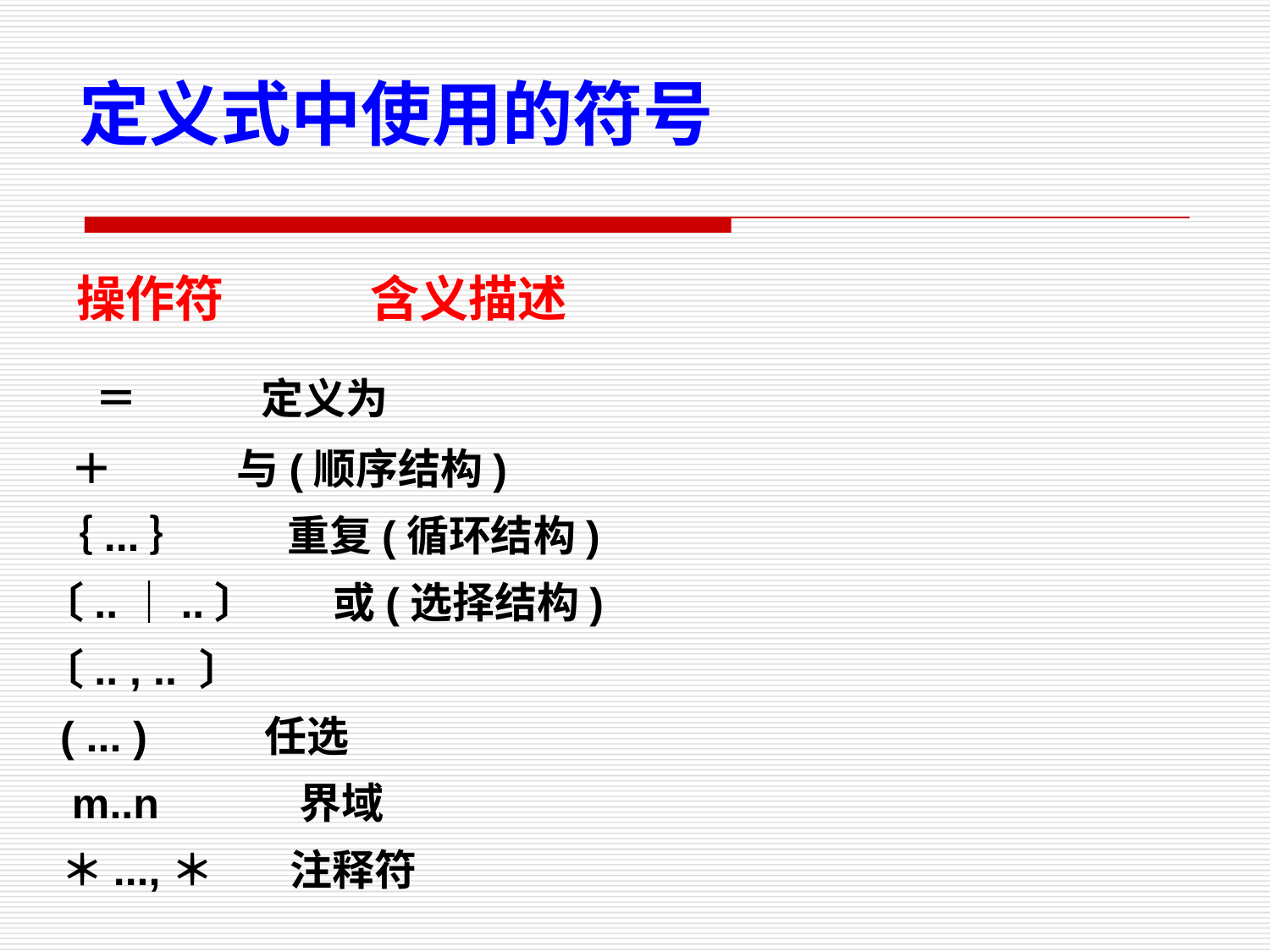

定义式中使用的符号
   操作符             含义描述
     ＝             定义为
     ＋             与(顺序结构)
   ｛...｝          重复(循环结构)
  〔..｜..〕        或(选择结构)
  〔.. , .. 〕
    ( ... )         任选
     m..n           界域
    ＊...,＊        注释符